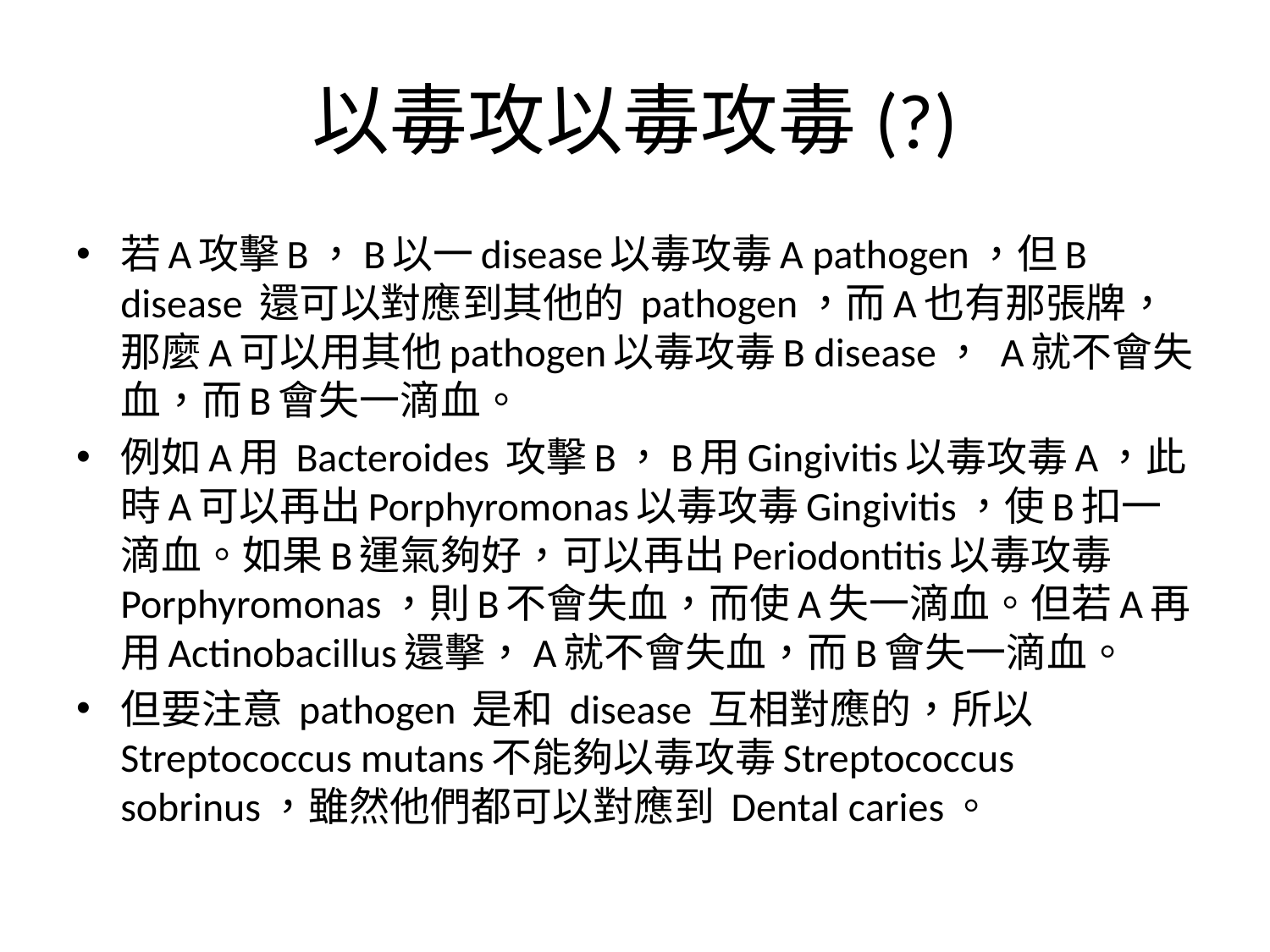

# 以毒攻以毒攻毒(?)
若A攻擊B，B以一disease以毒攻毒A pathogen，但B disease 還可以對應到其他的 pathogen，而A也有那張牌，那麼A可以用其他pathogen以毒攻毒B disease， A就不會失血，而B會失一滴血。
例如A用 Bacteroides 攻擊B，B用Gingivitis以毒攻毒A，此時A可以再出Porphyromonas以毒攻毒Gingivitis，使B扣一滴血。如果B運氣夠好，可以再出Periodontitis以毒攻毒Porphyromonas，則B不會失血，而使A失一滴血。但若A再用Actinobacillus還擊，A就不會失血，而B會失一滴血。
但要注意 pathogen 是和 disease 互相對應的，所以Streptococcus mutans不能夠以毒攻毒Streptococcus sobrinus，雖然他們都可以對應到 Dental caries。